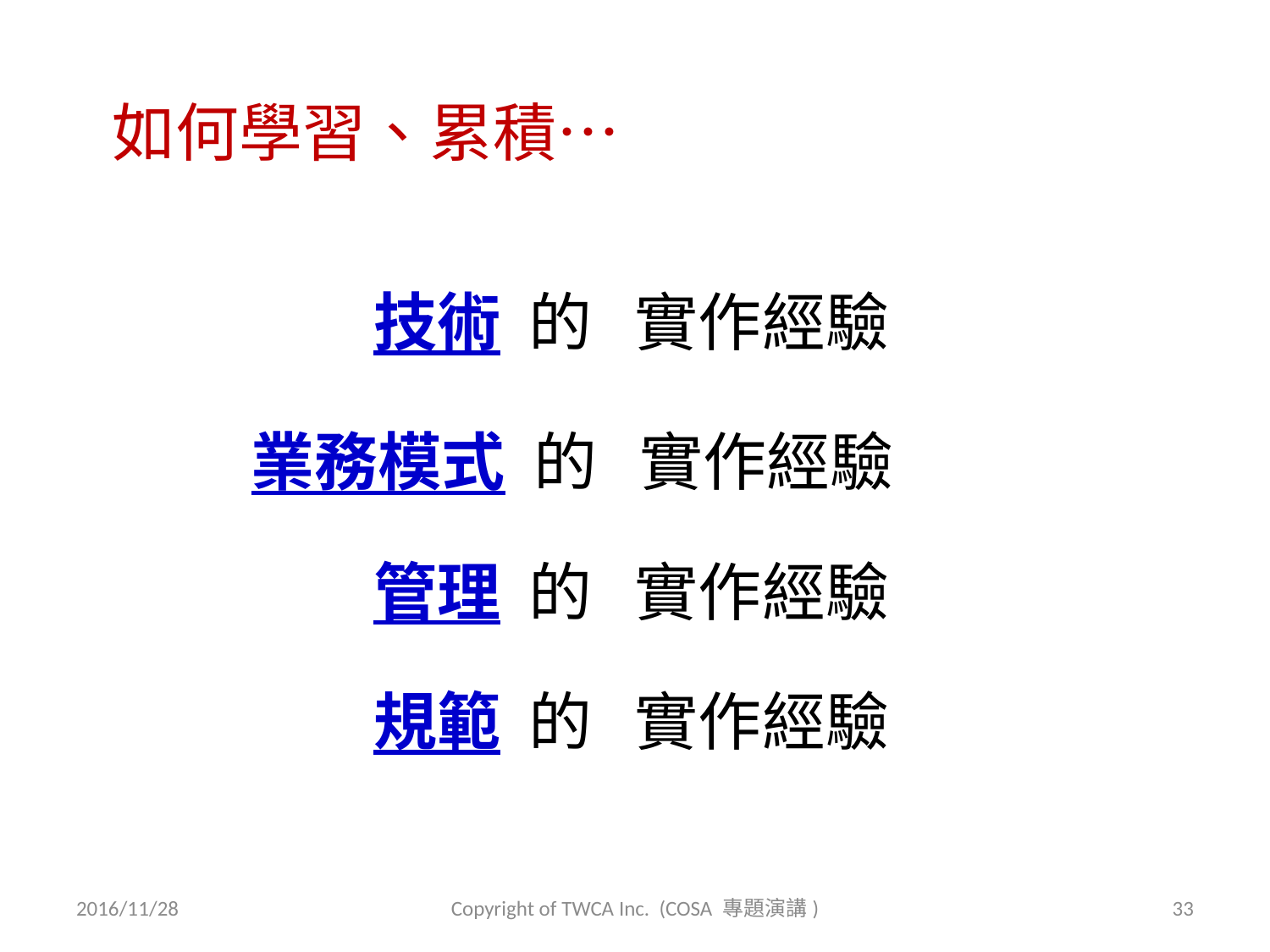

如何學習、累積…
技術  的   實作經驗
業務模式  的   實作經驗
管理  的   實作經驗
規範  的   實作經驗
2016/11/28
Copyright of TWCA Inc.  (COSA 專題演講)
33